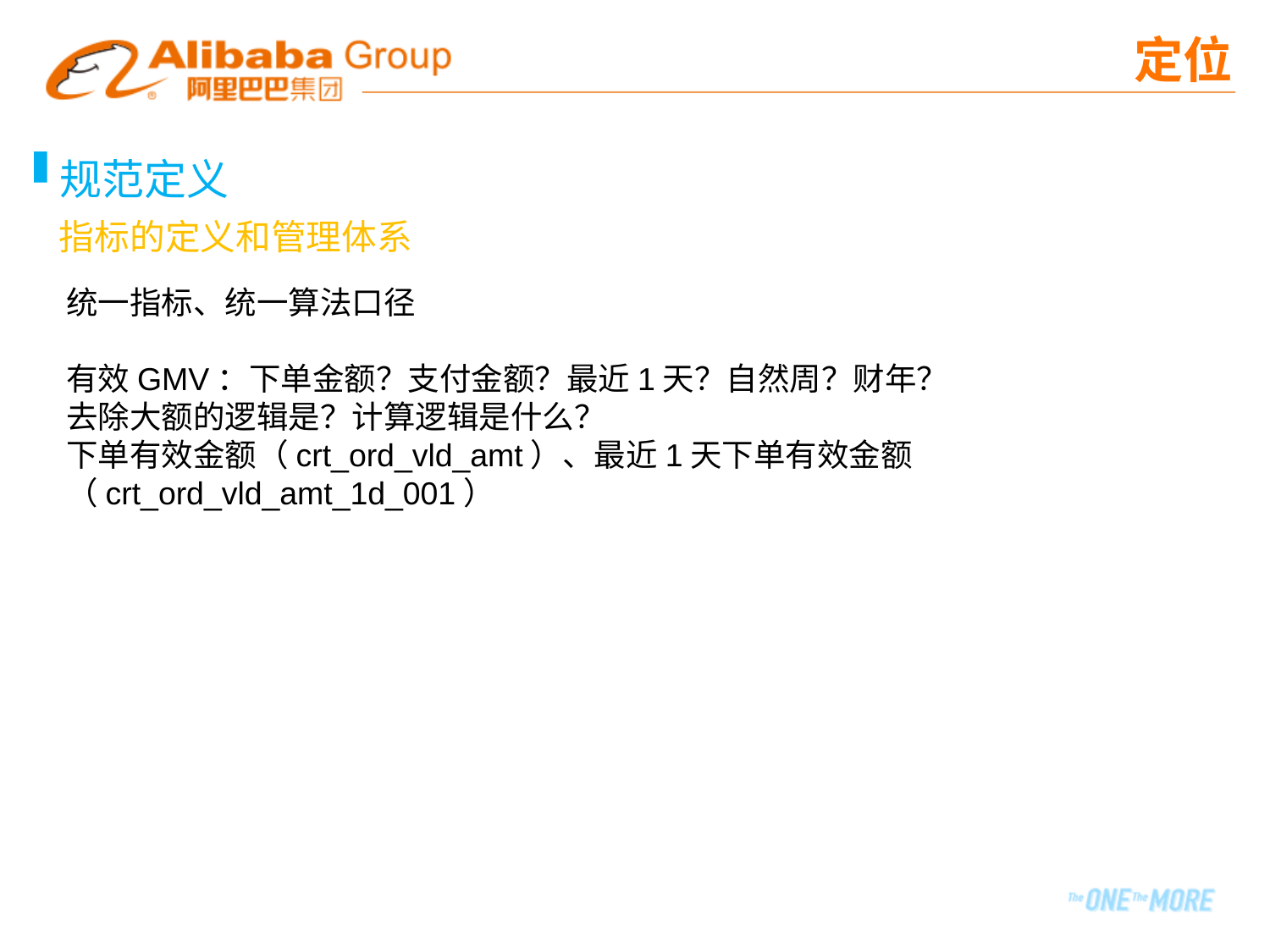

定位
规范定义

指标的定义和管理体系
统一指标、统一算法口径

有效GMV：下单金额？支付金额？最近1天？自然周？财年？
去除大额的逻辑是？计算逻辑是什么？
下单有效金额（crt_ord_vld_amt）、最近1天下单有效金额（crt_ord_vld_amt_1d_001）